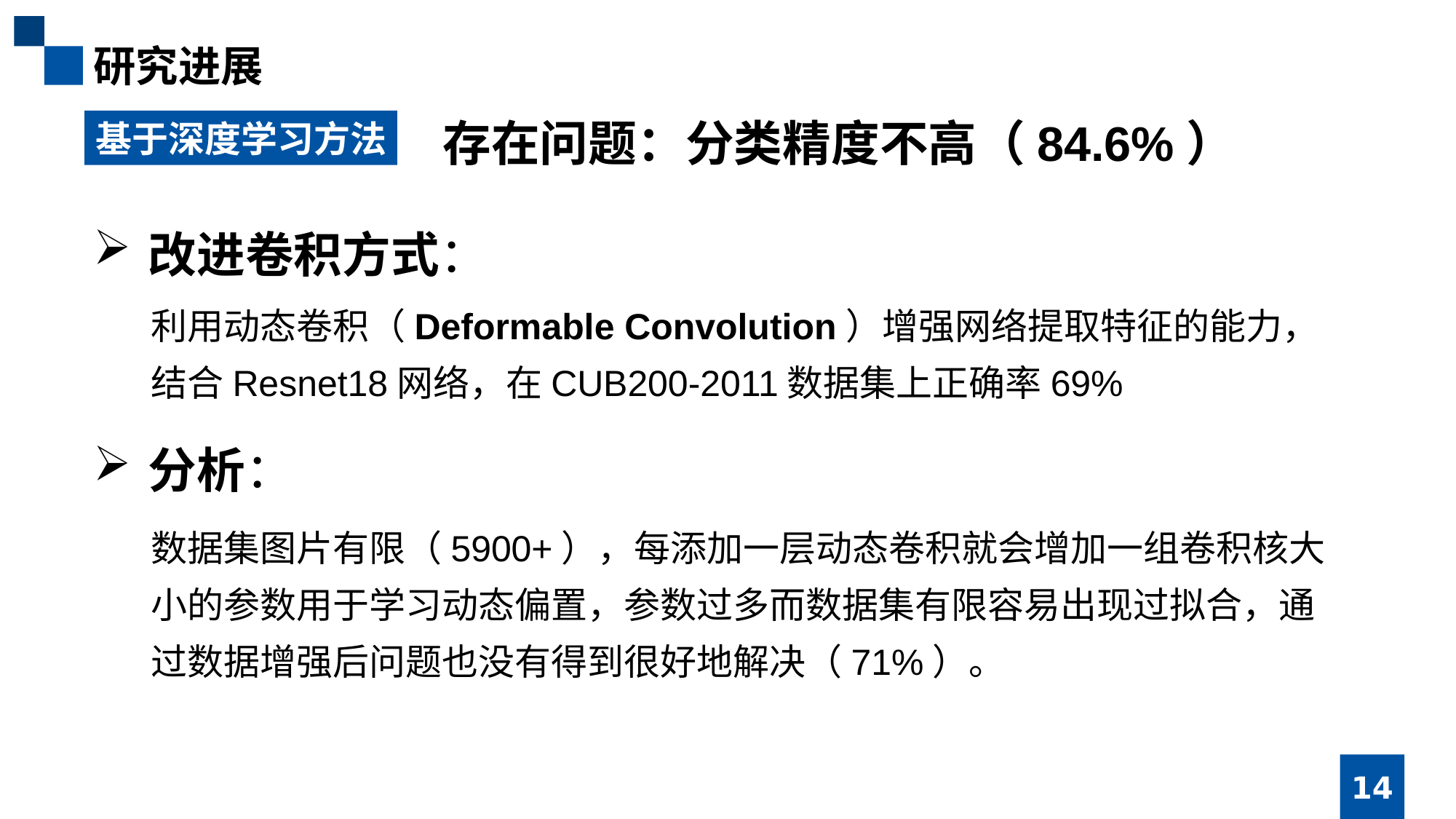

研究进展
存在问题：分类精度不高（84.6%）
基于深度学习方法
改进卷积方式：
利用动态卷积（Deformable Convolution）增强网络提取特征的能力，结合Resnet18网络，在CUB200-2011数据集上正确率69%
分析：
数据集图片有限（5900+），每添加一层动态卷积就会增加一组卷积核大小的参数用于学习动态偏置，参数过多而数据集有限容易出现过拟合，通过数据增强后问题也没有得到很好地解决（71%）。
14